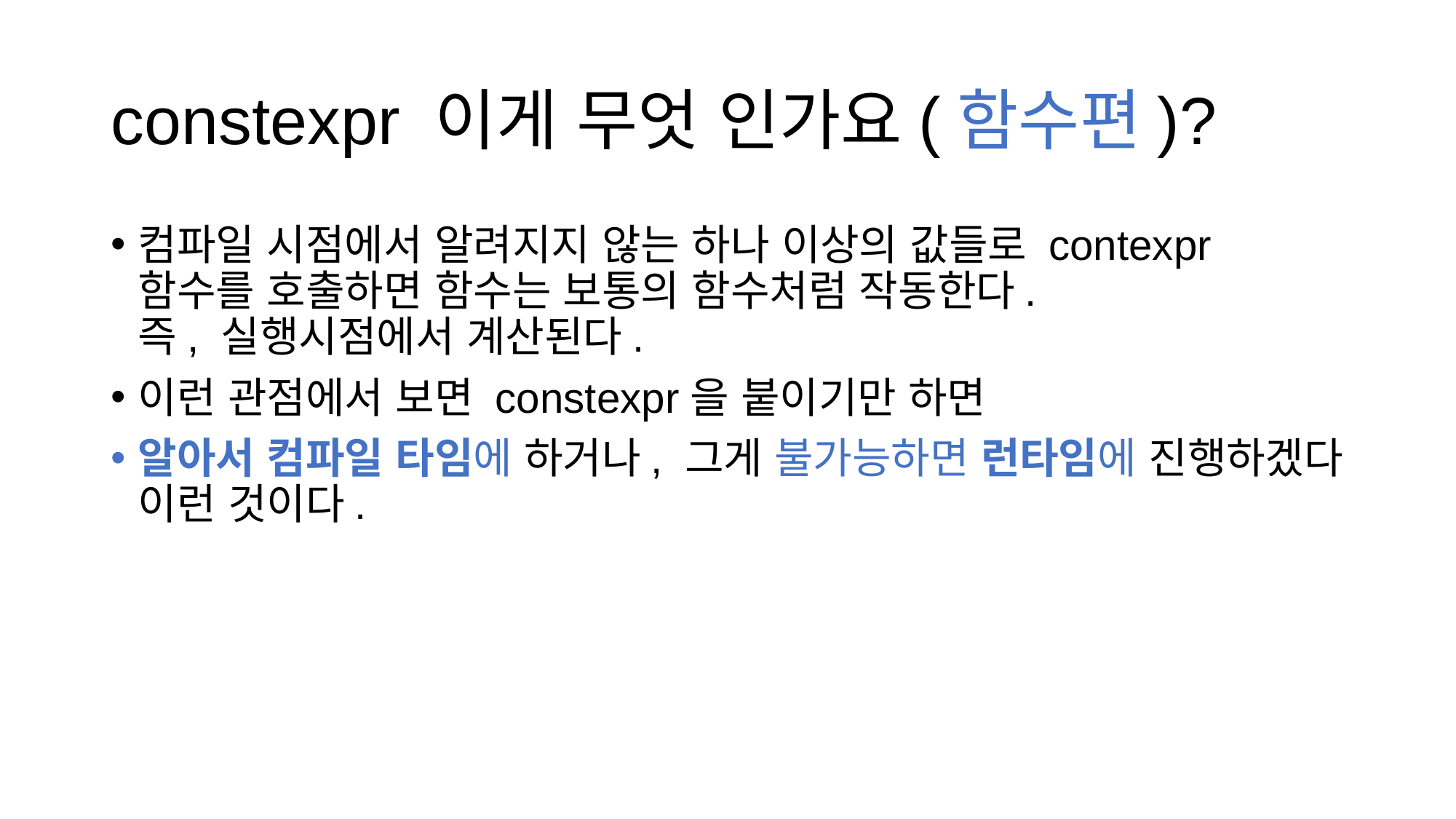

# constexpr 이게 무엇 인가요(함수편)?
컴파일 시점에서 알려지지 않는 하나 이상의 값들로 contexpr 함수를 호출하면 함수는 보통의 함수처럼 작동한다.
즉, 실행시점에서 계산된다.
이런 관점에서 보면 constexpr을 붙이기만 하면
알아서 컴파일 타임에 하거나, 그게 불가능하면 런타임에 진행하겠다 이런 것이다.